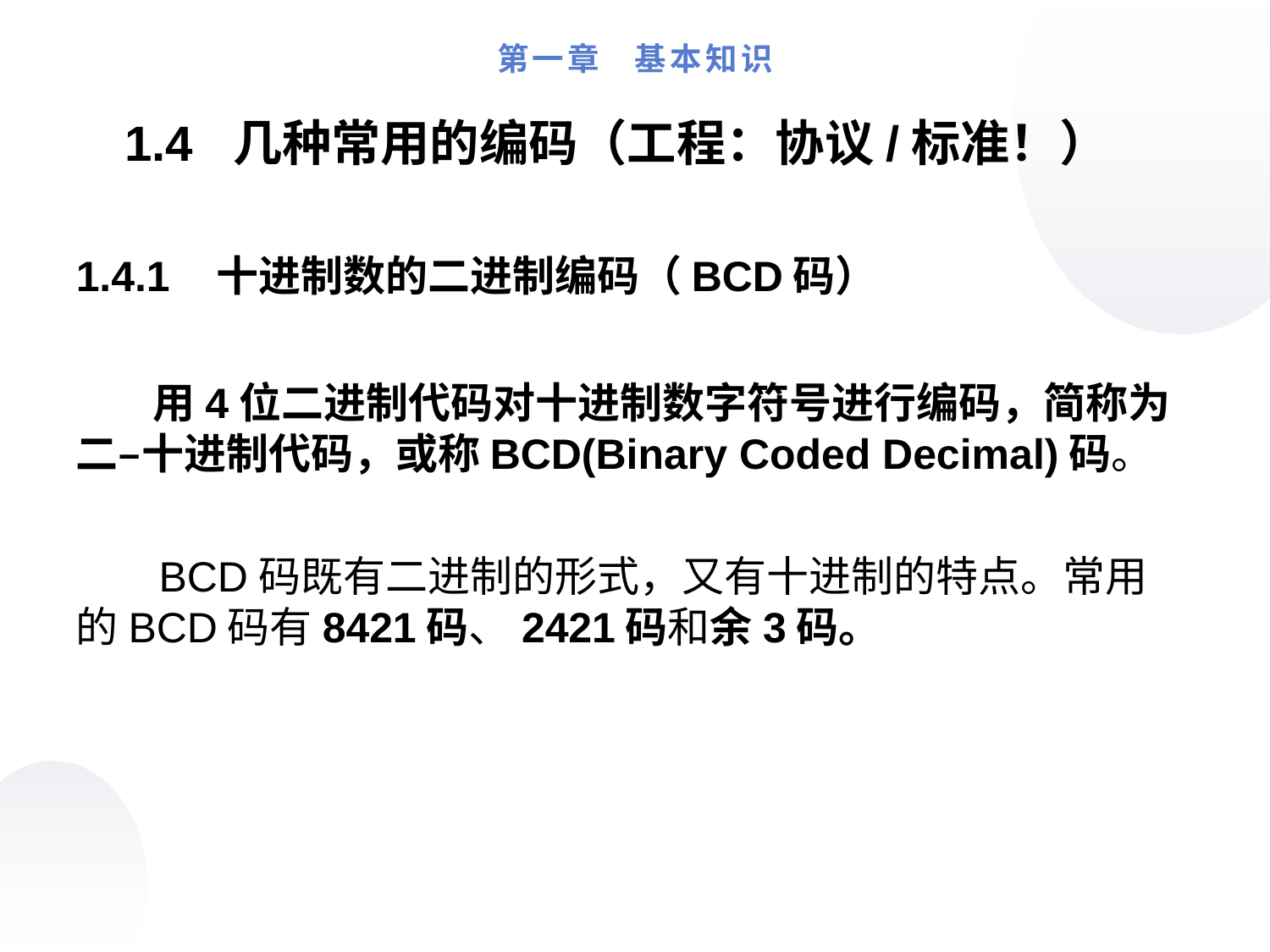

第一章   基本知识
  1.4  几种常用的编码（工程：协议/标准！）
1.4.1   十进制数的二进制编码（BCD码）
       用4位二进制代码对十进制数字符号进行编码，简称为二–十进制代码，或称BCD(Binary Coded Decimal)码。
       BCD码既有二进制的形式，又有十进制的特点。常用的BCD码有8421码、2421码和余3码。

30